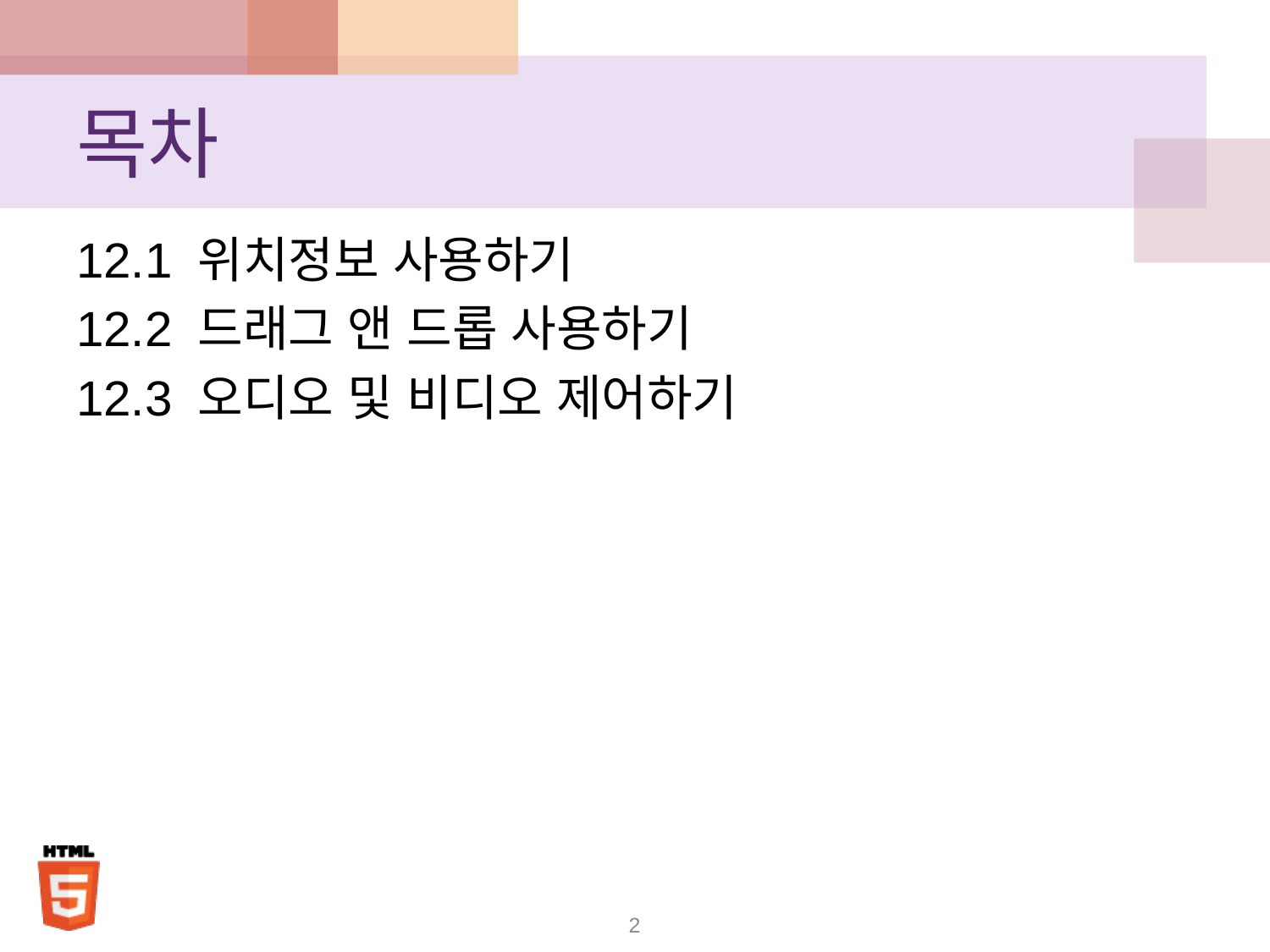

# 목차
12.1 위치정보 사용하기
12.2 드래그 앤 드롭 사용하기
12.3 오디오 및 비디오 제어하기
2